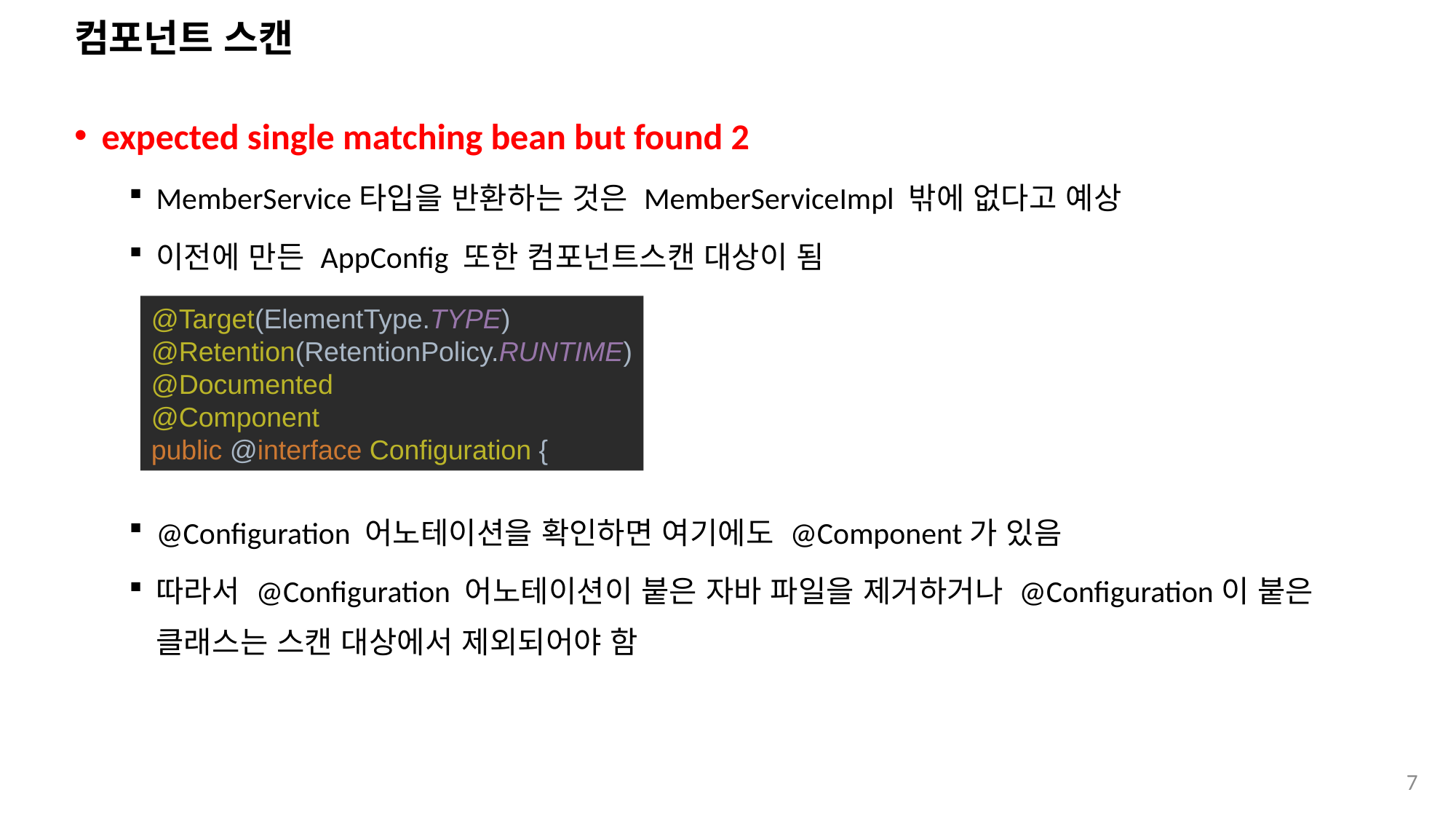

# 컴포넌트 스캔
expected single matching bean but found 2
MemberService타입을 반환하는 것은 MemberServiceImpl 밖에 없다고 예상
이전에 만든 AppConfig 또한 컴포넌트스캔 대상이 됨

@Configuration 어노테이션을 확인하면 여기에도 @Component가 있음
따라서 @Configuration 어노테이션이 붙은 자바 파일을 제거하거나 @Configuration이 붙은 클래스는 스캔 대상에서 제외되어야 함

@Target(ElementType.TYPE)
@Retention(RetentionPolicy.RUNTIME)
@Documented
@Component
public @interface Configuration {
7